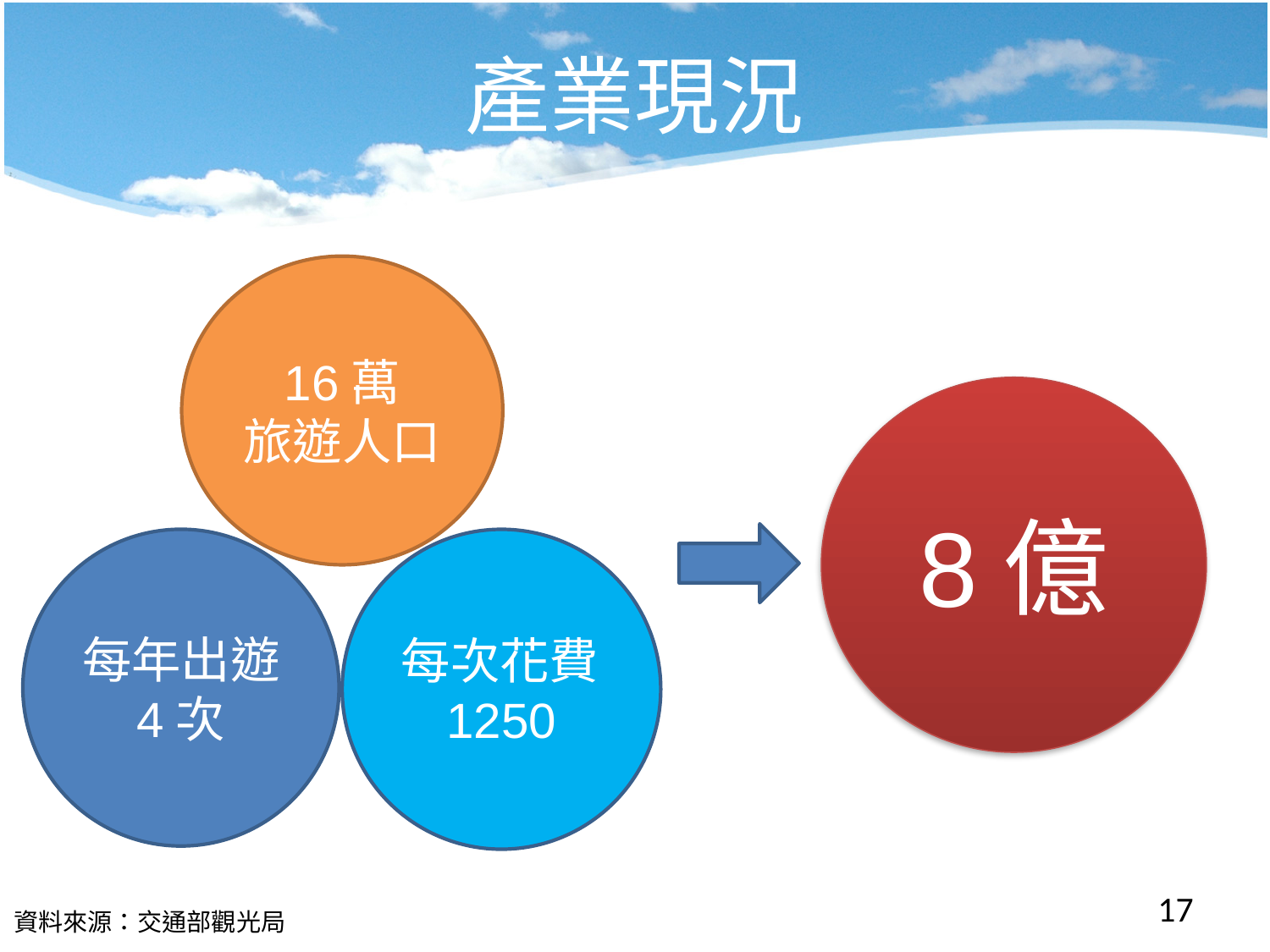

# 產業現況
16萬
旅遊人口
8億

每次花費1250
每年出遊
4次
17
資料來源：交通部觀光局